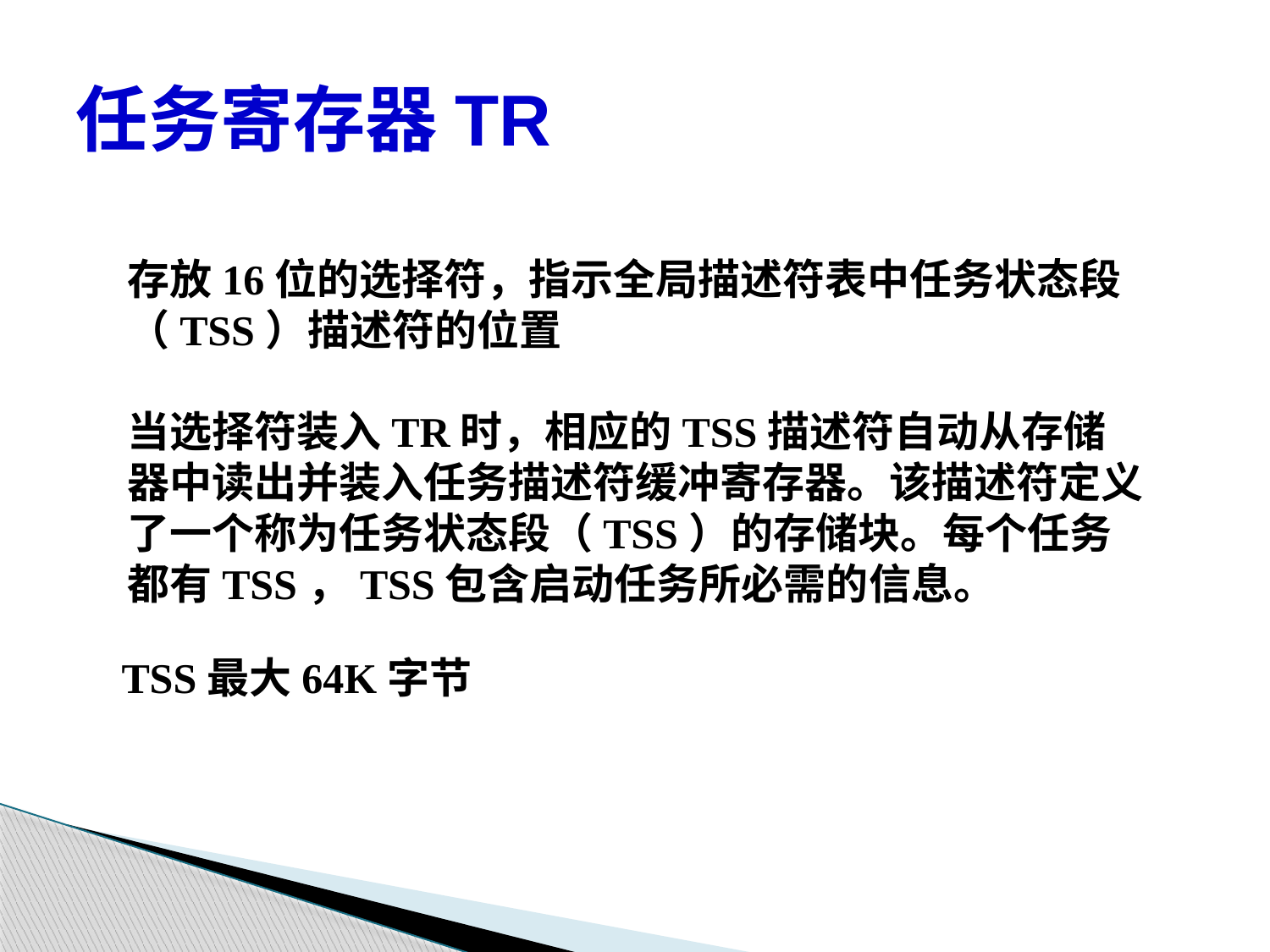

# 任务寄存器TR
存放16位的选择符，指示全局描述符表中任务状态段（TSS）描述符的位置

当选择符装入TR时，相应的TSS描述符自动从存储器中读出并装入任务描述符缓冲寄存器。该描述符定义了一个称为任务状态段（TSS）的存储块。每个任务都有TSS，TSS包含启动任务所必需的信息。

TSS最大64K字节